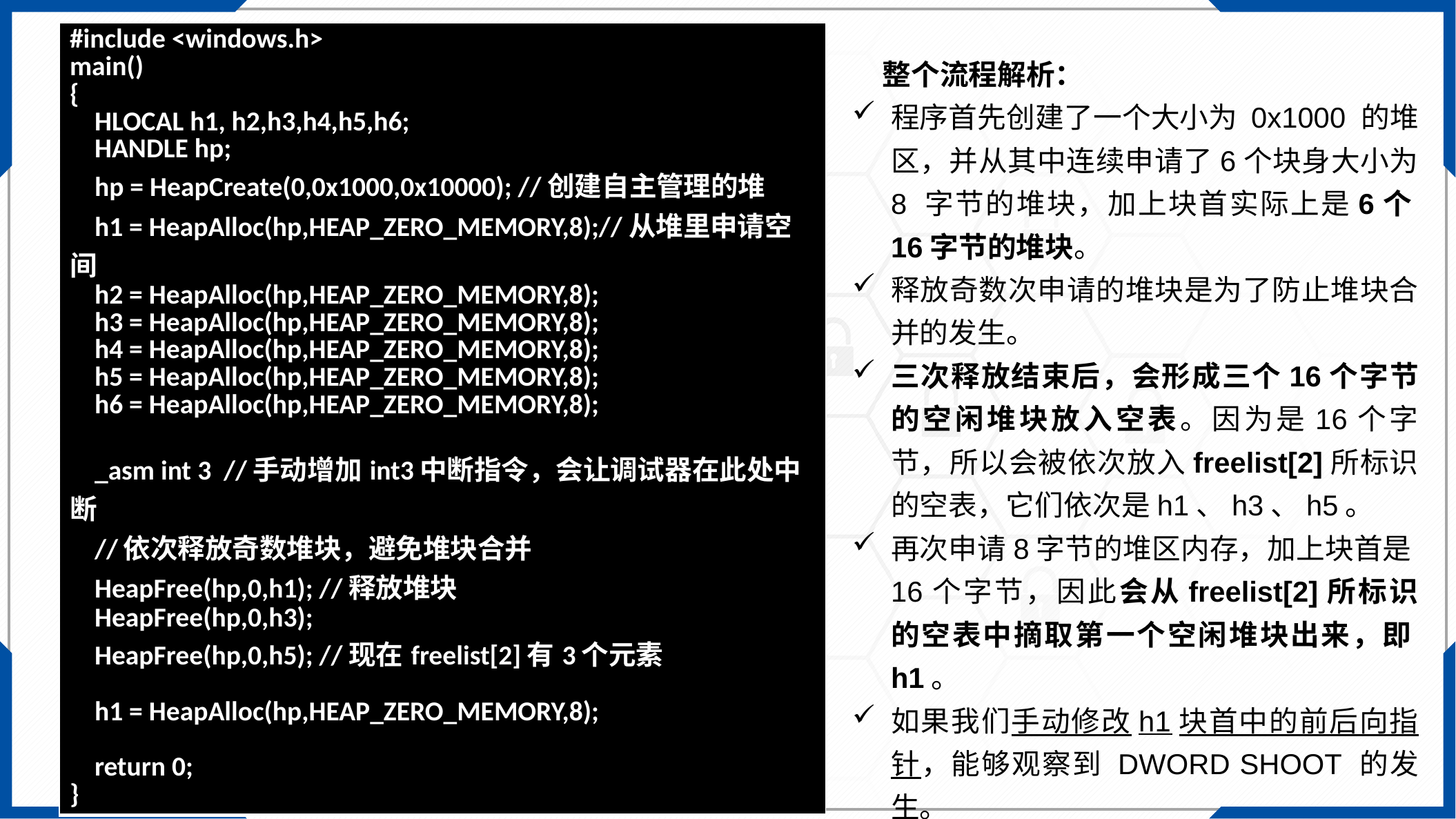

| #include <windows.h> main() { HLOCAL h1, h2,h3,h4,h5,h6; HANDLE hp; hp = HeapCreate(0,0x1000,0x10000); //创建自主管理的堆 h1 = HeapAlloc(hp,HEAP\_ZERO\_MEMORY,8);//从堆里申请空间 h2 = HeapAlloc(hp,HEAP\_ZERO\_MEMORY,8); h3 = HeapAlloc(hp,HEAP\_ZERO\_MEMORY,8); h4 = HeapAlloc(hp,HEAP\_ZERO\_MEMORY,8); h5 = HeapAlloc(hp,HEAP\_ZERO\_MEMORY,8); h6 = HeapAlloc(hp,HEAP\_ZERO\_MEMORY,8); \_asm int 3 //手动增加int3中断指令，会让调试器在此处中断 //依次释放奇数堆块，避免堆块合并 HeapFree(hp,0,h1); //释放堆块 HeapFree(hp,0,h3); HeapFree(hp,0,h5); //现在freelist[2]有3个元素 h1 = HeapAlloc(hp,HEAP\_ZERO\_MEMORY,8); return 0; } |
| --- |
整个流程解析：
程序首先创建了一个大小为 0x1000 的堆区，并从其中连续申请了6个块身大小为 8 字节的堆块，加上块首实际上是6个16字节的堆块。
释放奇数次申请的堆块是为了防止堆块合并的发生。
三次释放结束后，会形成三个16个字节的空闲堆块放入空表。因为是16个字节，所以会被依次放入freelist[2]所标识的空表，它们依次是h1、h3、h5。
再次申请8字节的堆区内存，加上块首是16个字节，因此会从freelist[2]所标识的空表中摘取第一个空闲堆块出来，即h1。
如果我们手动修改h1块首中的前后向指针，能够观察到 DWORD SHOOT 的发生。